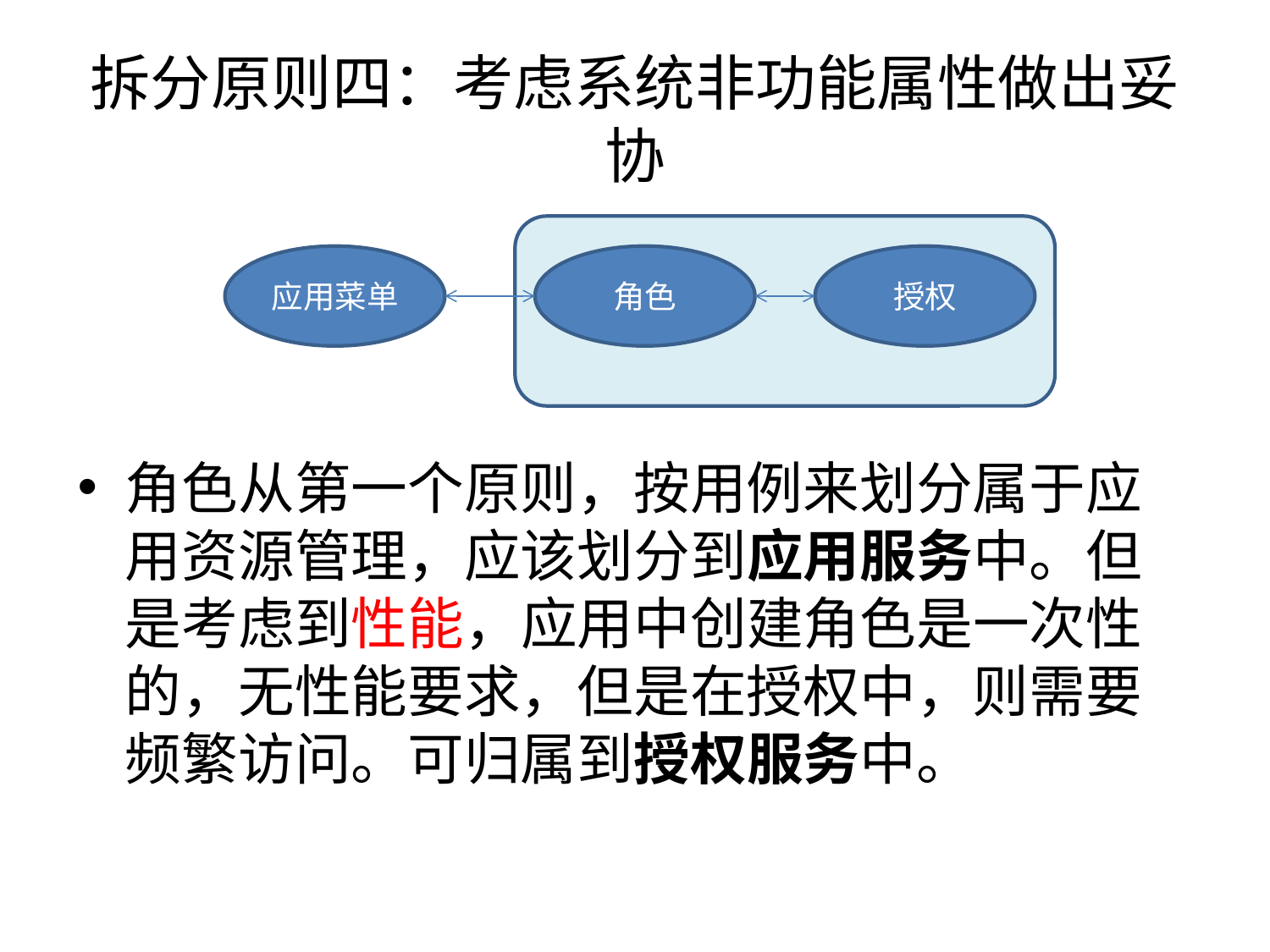

# 拆分原则四：考虑系统非功能属性做出妥协

应用菜单
角色
授权
角色从第一个原则，按用例来划分属于应用资源管理，应该划分到应用服务中。但是考虑到性能，应用中创建角色是一次性的，无性能要求，但是在授权中，则需要频繁访问。可归属到授权服务中。